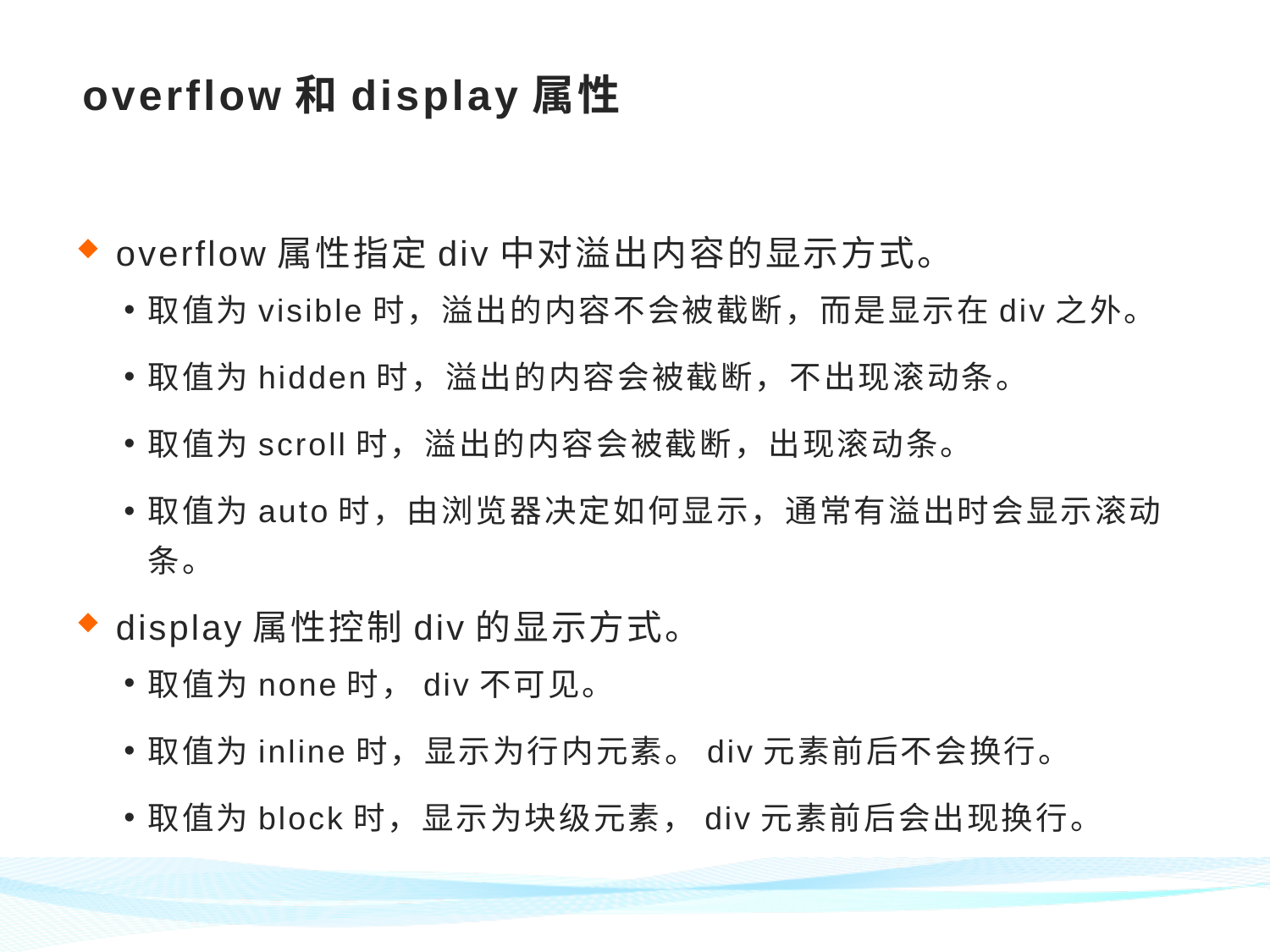

# overflow和display属性
overflow属性指定div中对溢出内容的显示方式。
取值为visible时，溢出的内容不会被截断，而是显示在div之外。
取值为hidden时，溢出的内容会被截断，不出现滚动条。
取值为scroll时，溢出的内容会被截断，出现滚动条。
取值为auto时，由浏览器决定如何显示，通常有溢出时会显示滚动条。
display属性控制div的显示方式。
取值为none时，div不可见。
取值为inline时，显示为行内元素。div元素前后不会换行。
取值为block时，显示为块级元素，div元素前后会出现换行。
80